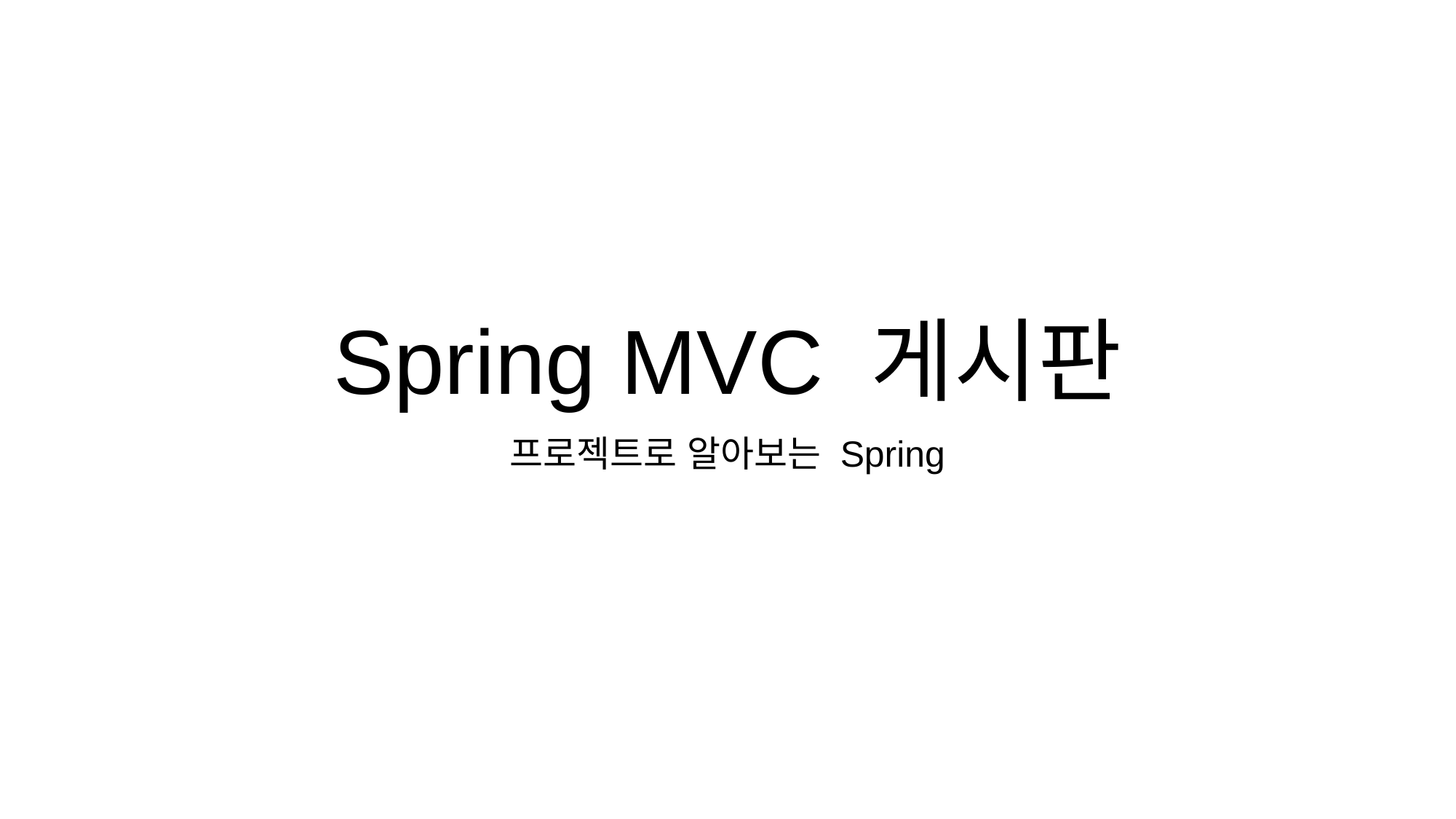

# Spring MVC 게시판
프로젝트로 알아보는 Spring